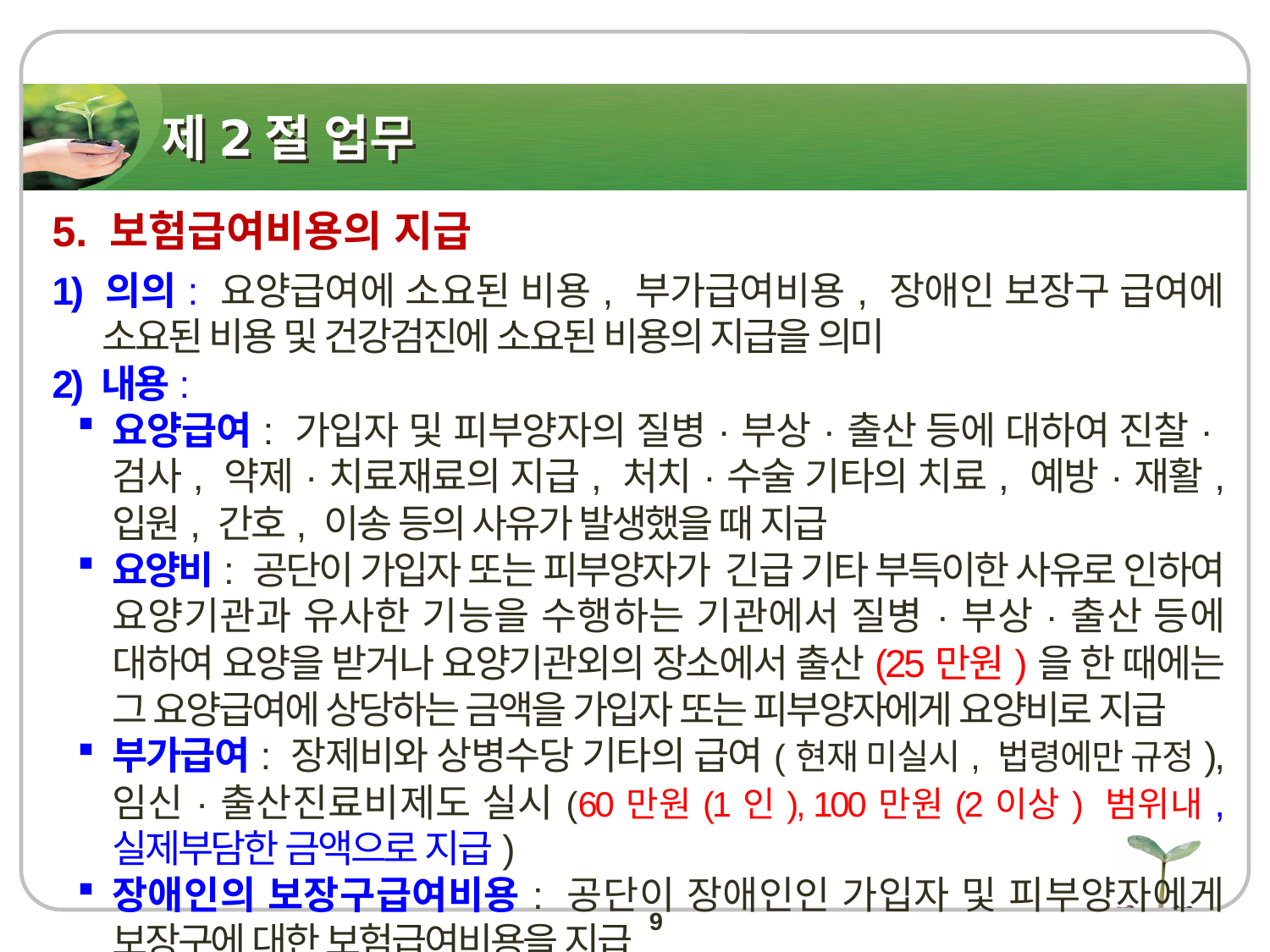

# 제2절 업무
5. 보험급여비용의 지급
1) 의의: 요양급여에 소요된 비용, 부가급여비용, 장애인 보장구 급여에 소요된 비용 및 건강검진에 소요된 비용의 지급을 의미
2) 내용:
요양급여: 가입자 및 피부양자의 질병·부상·출산 등에 대하여 진찰·검사, 약제·치료재료의 지급, 처치·수술 기타의 치료, 예방·재활, 입원, 간호, 이송 등의 사유가 발생했을 때 지급
요양비: 공단이 가입자 또는 피부양자가  긴급 기타 부득이한 사유로 인하여 요양기관과 유사한 기능을 수행하는 기관에서 질병·부상·출산 등에 대하여 요양을 받거나 요양기관외의 장소에서 출산(25만원)을 한 때에는 그 요양급여에 상당하는 금액을 가입자 또는 피부양자에게 요양비로 지급
부가급여: 장제비와 상병수당 기타의 급여(현재 미실시, 법령에만 규정), 임신·출산진료비제도 실시(60만원(1인), 100만원(2이상) 범위내, 실제부담한 금액으로 지급)
장애인의 보장구급여비용: 공단이 장애인인 가입자 및 피부양자에게 보장구에 대한 보험급여비용을 지급
9